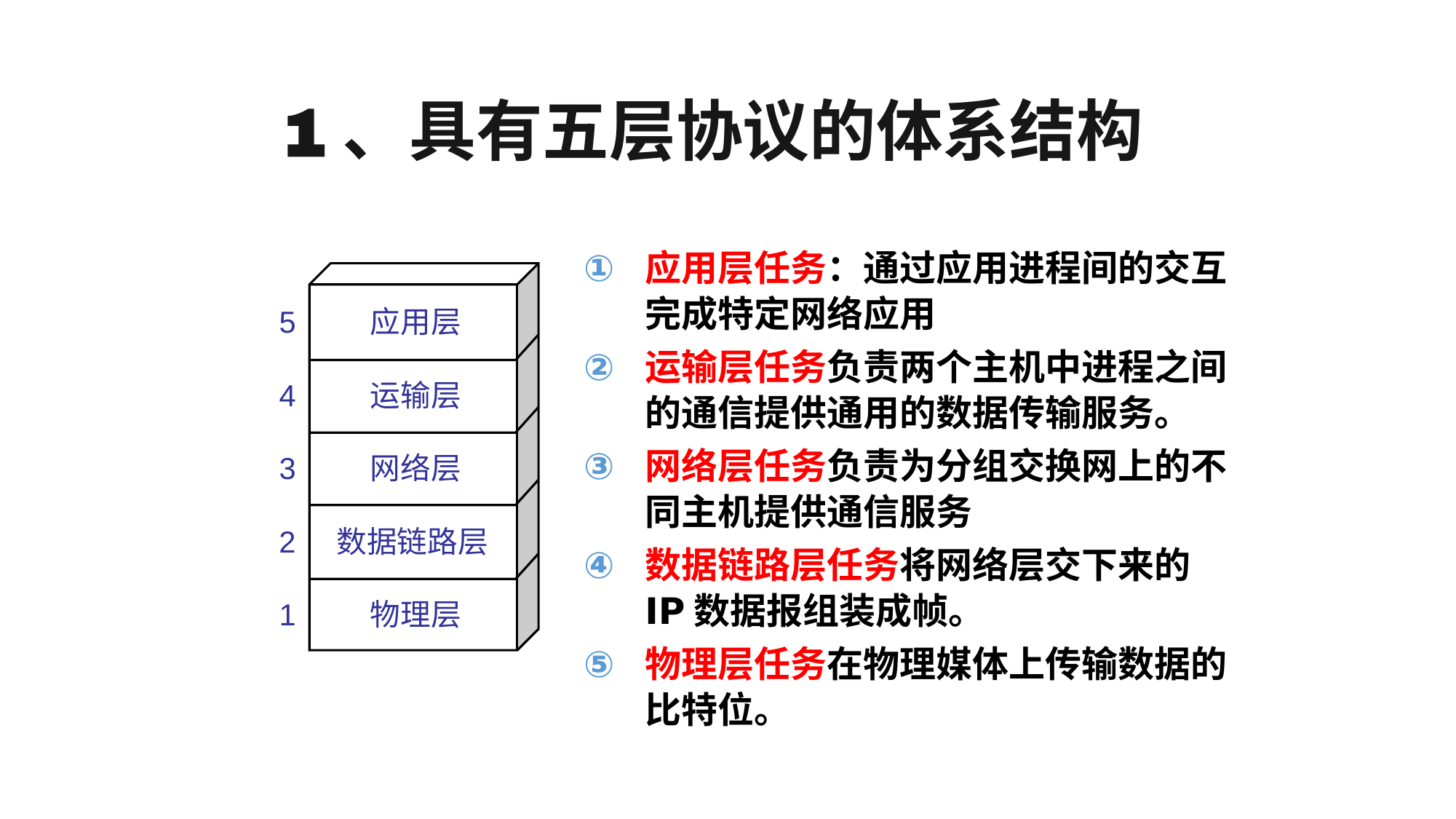

wps.cn/moban
1、具有五层协议的体系结构
应用层任务：通过应用进程间的交互完成特定网络应用
运输层任务负责两个主机中进程之间的通信提供通用的数据传输服务。
网络层任务负责为分组交换网上的不同主机提供通信服务
数据链路层任务将网络层交下来的IP数据报组装成帧。
物理层任务在物理媒体上传输数据的比特位。

5        应用层
4        运输层
3        网络层
数据链路层
2    数据链路层
1        物理层